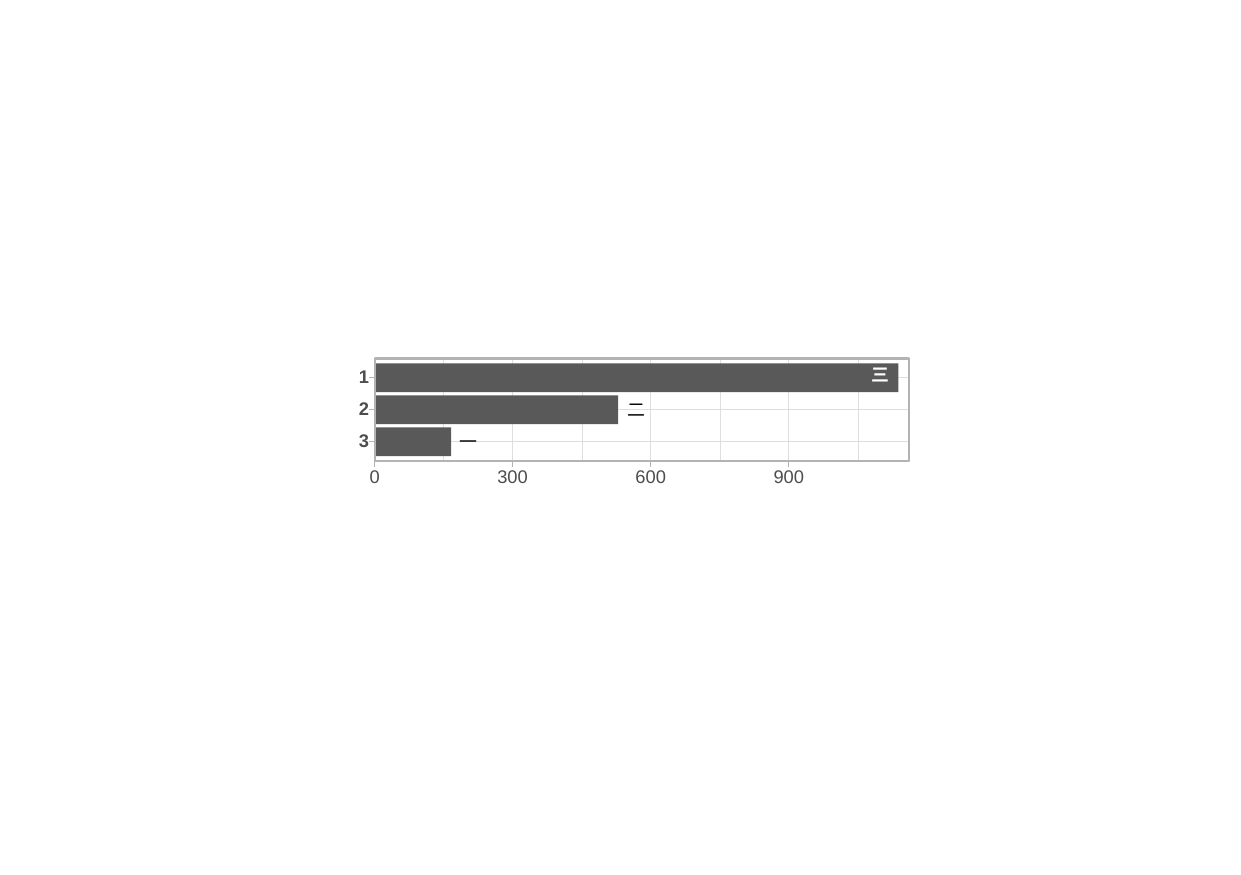

三
1

2
二

3
一

300
0
600
900